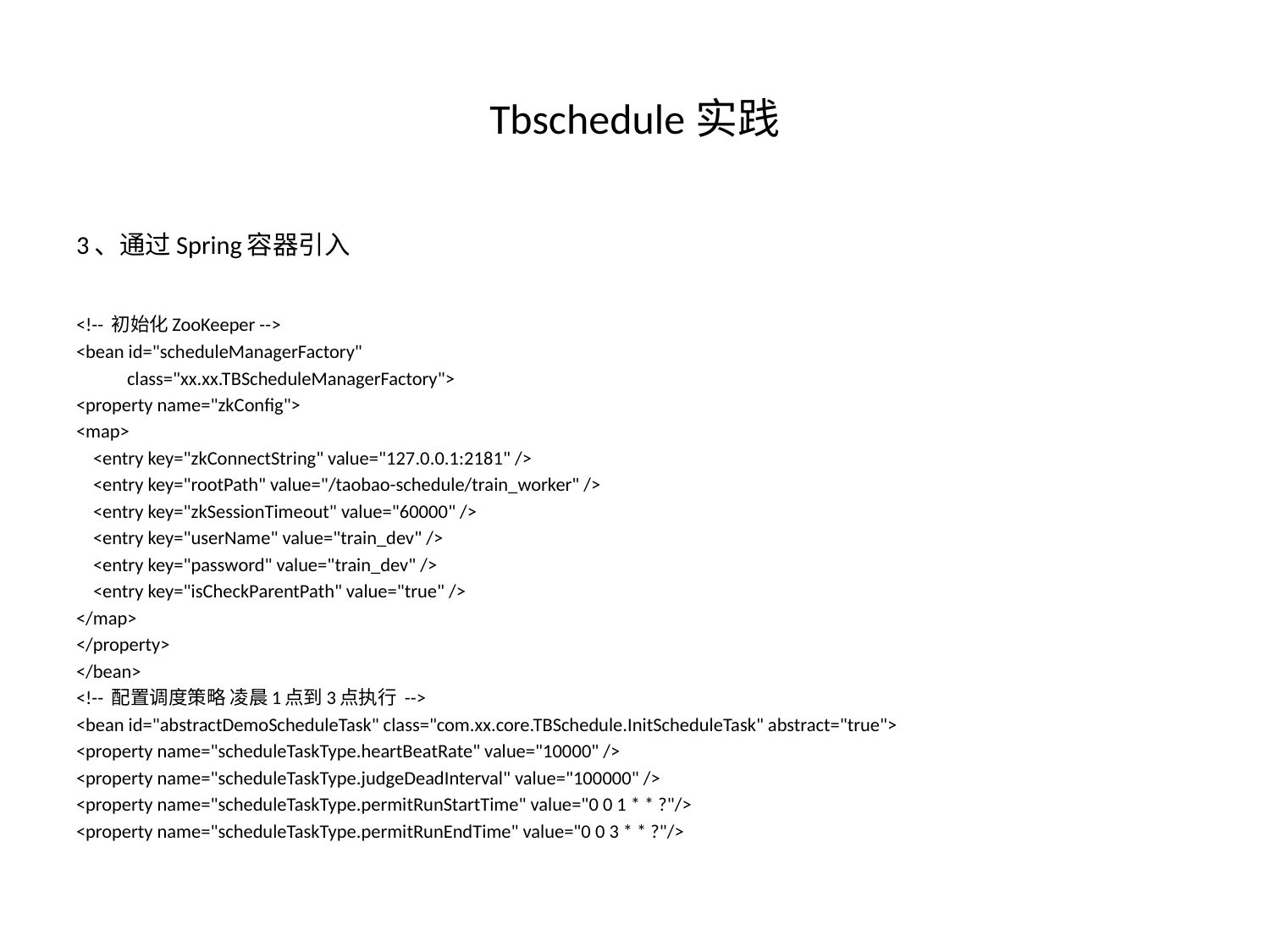

# Tbschedule实践
3、通过Spring容器引入

<!-- 初始化ZooKeeper -->
<bean id="scheduleManagerFactory"
            class="xx.xx.TBScheduleManagerFactory">
<property name="zkConfig">
<map>
    <entry key="zkConnectString" value="127.0.0.1:2181" />
    <entry key="rootPath" value="/taobao-schedule/train_worker" />
    <entry key="zkSessionTimeout" value="60000" />
    <entry key="userName" value="train_dev" />
    <entry key="password" value="train_dev" />
    <entry key="isCheckParentPath" value="true" />
</map>
</property>
</bean>
<!-- 配置调度策略 凌晨1点到3点执行 -->
<bean id="abstractDemoScheduleTask" class="com.xx.core.TBSchedule.InitScheduleTask" abstract="true">
<property name="scheduleTaskType.heartBeatRate" value="10000" />
<property name="scheduleTaskType.judgeDeadInterval" value="100000" />
<property name="scheduleTaskType.permitRunStartTime" value="0 0 1 * * ?"/>
<property name="scheduleTaskType.permitRunEndTime" value="0 0 3 * * ?"/>